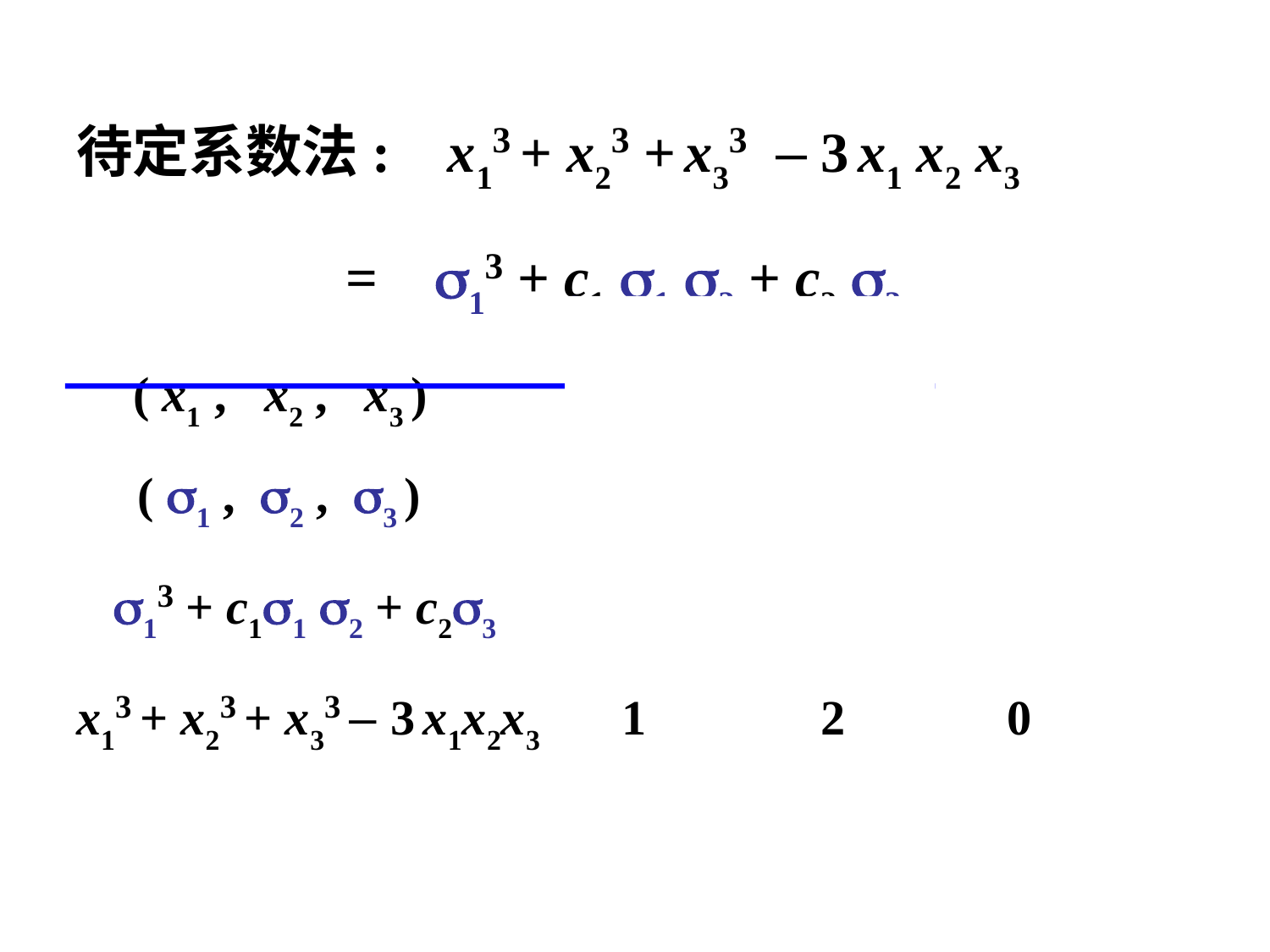

待定系数法:    x13 + x23 + x33  – 3 x1 x2 x3
                   =    σ13 + c1 σ1 σ2 + c2 σ3
    ( x1 ,   x2 ,   x3 )            ( 1 0 0 )   ( 1 1 0 )   ( 1 1 1 )
     ( σ1 ,  σ2 ,  σ3 )             ( 1 0 0 )   ( 2 1 0 )   ( 3 3 1 )
   σ13 + c1σ1 σ2 + c2σ3                 1           8 + 2c1   27 + 9c1+ c2
x13 + x23 + x33 – 3 x1x2x3           1              2             0

                      ⇒    c1 = – 3 ,  c2 = 0